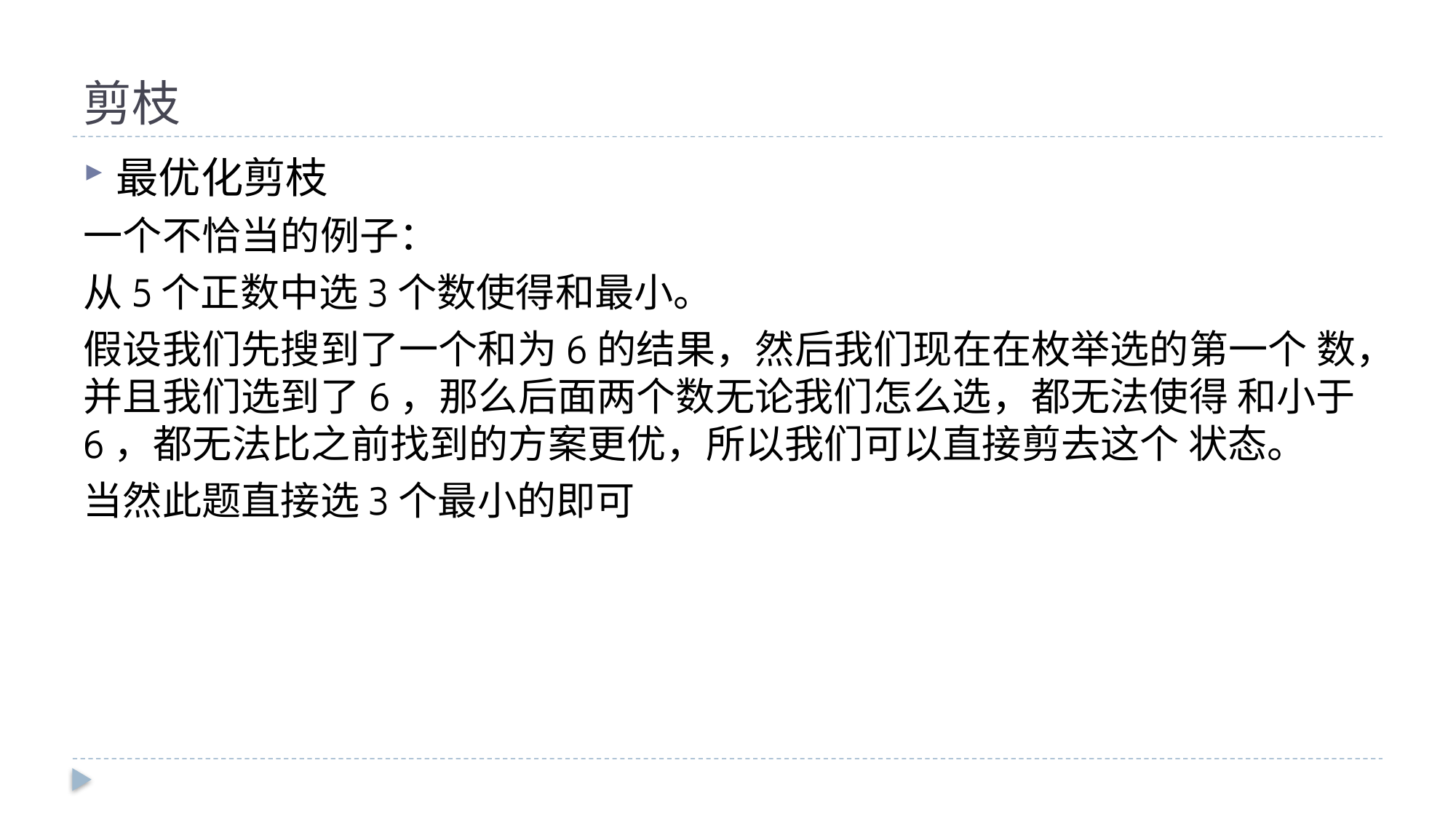

# 剪枝
最优化剪枝
一个不恰当的例子：
从5个正数中选3个数使得和最小。
假设我们先搜到了一个和为6的结果，然后我们现在在枚举选的第一个 数，并且我们选到了6，那么后面两个数无论我们怎么选，都无法使得 和小于6，都无法比之前找到的方案更优，所以我们可以直接剪去这个 状态。
当然此题直接选3个最小的即可